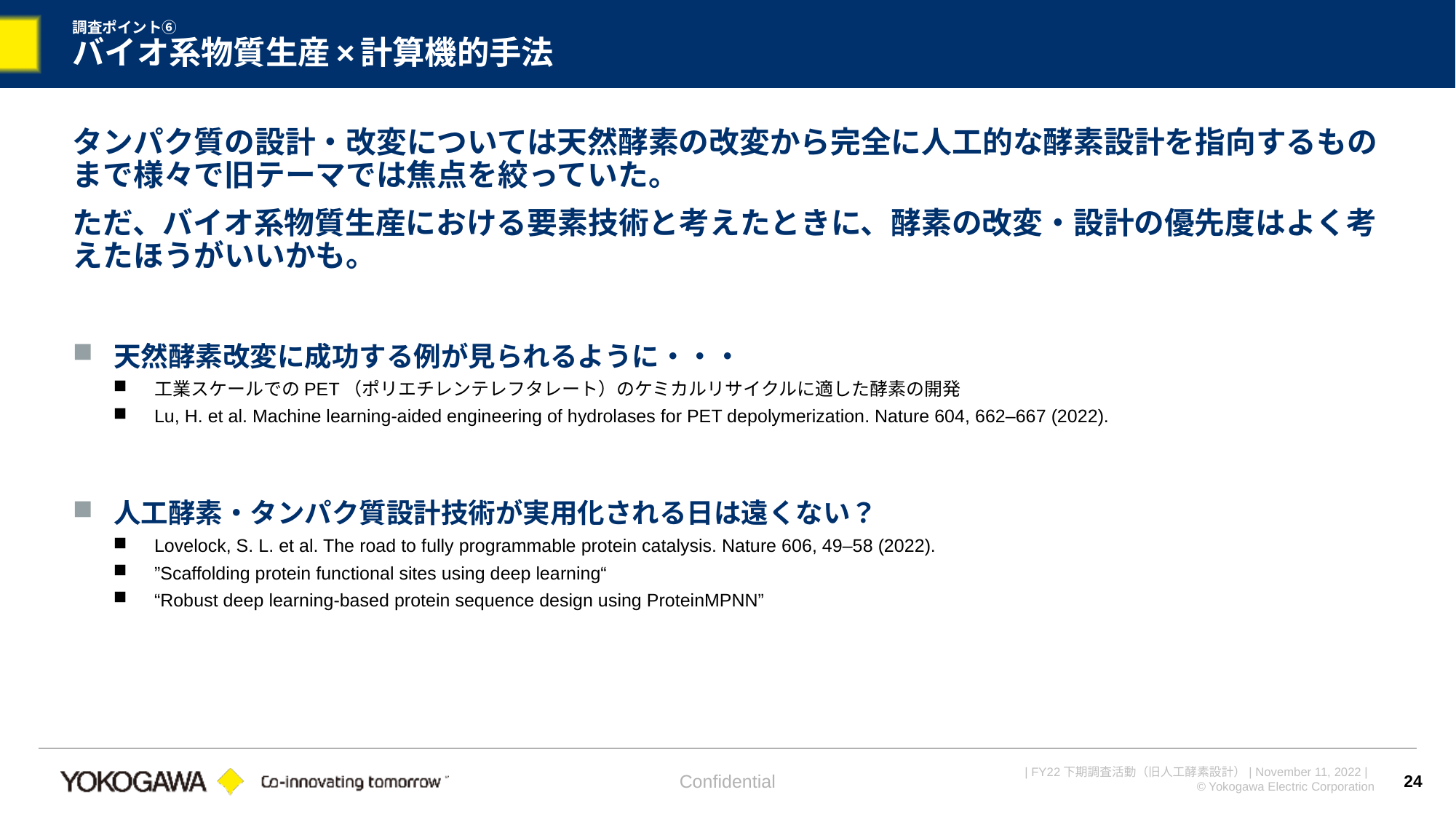

# 調査ポイント⑥ バイオ系物質生産×計算機的手法
タンパク質の設計・改変については天然酵素の改変から完全に人工的な酵素設計を指向するものまで様々で旧テーマでは焦点を絞っていた。
ただ、バイオ系物質生産における要素技術と考えたときに、酵素の改変・設計の優先度はよく考えたほうがいいかも。

天然酵素改変に成功する例が見られるように・・・
工業スケールでのPET（ポリエチレンテレフタレート）のケミカルリサイクルに適した酵素の開発
Lu, H. et al. Machine learning-aided engineering of hydrolases for PET depolymerization. Nature 604, 662–667 (2022).

人工酵素・タンパク質設計技術が実用化される日は遠くない？
Lovelock, S. L. et al. The road to fully programmable protein catalysis. Nature 606, 49–58 (2022).
”Scaffolding protein functional sites using deep learning“
“Robust deep learning-based protein sequence design using ProteinMPNN”

Confidential
24